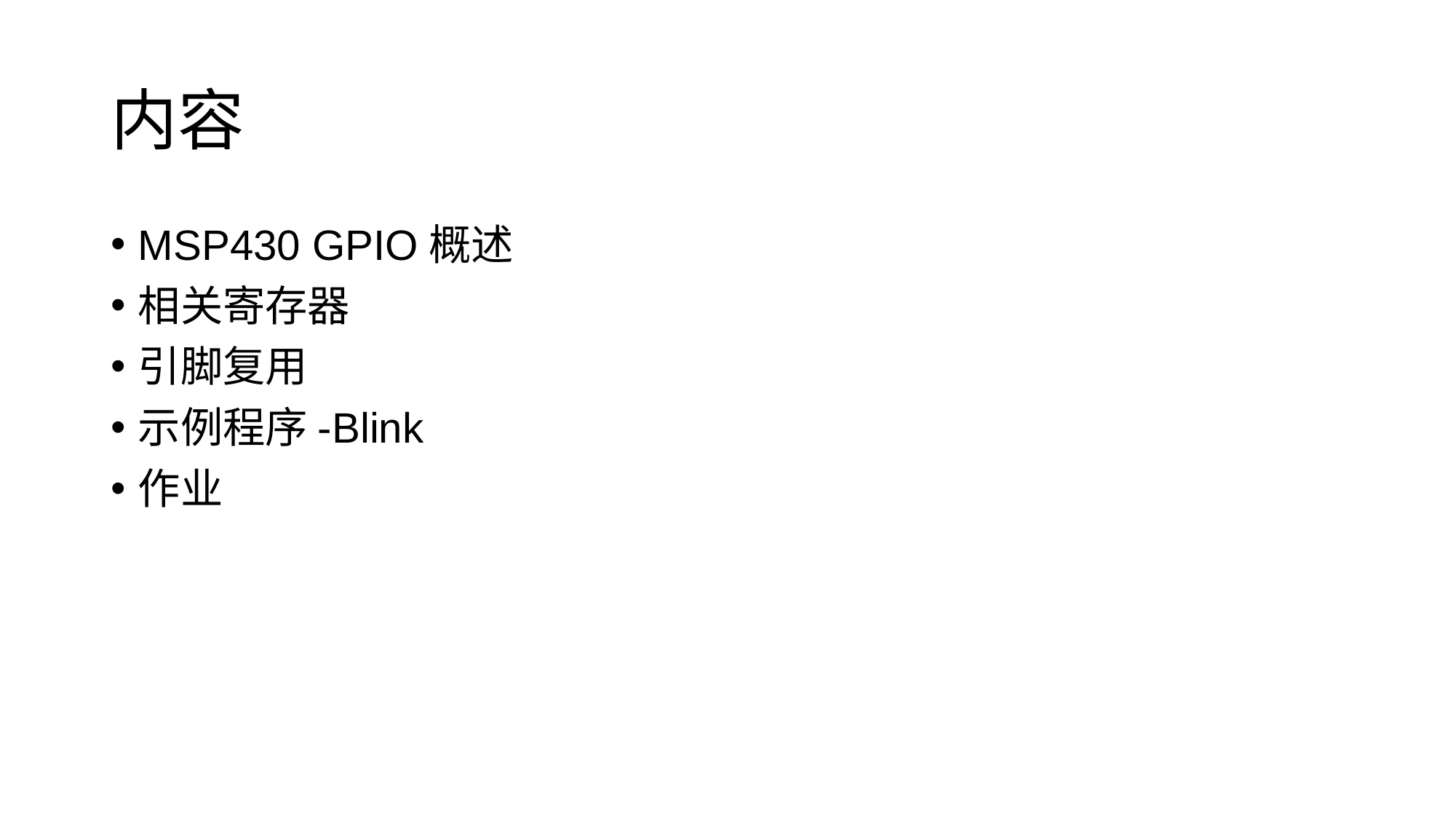

# 内容
MSP430 GPIO概述
相关寄存器
引脚复用
示例程序-Blink
作业